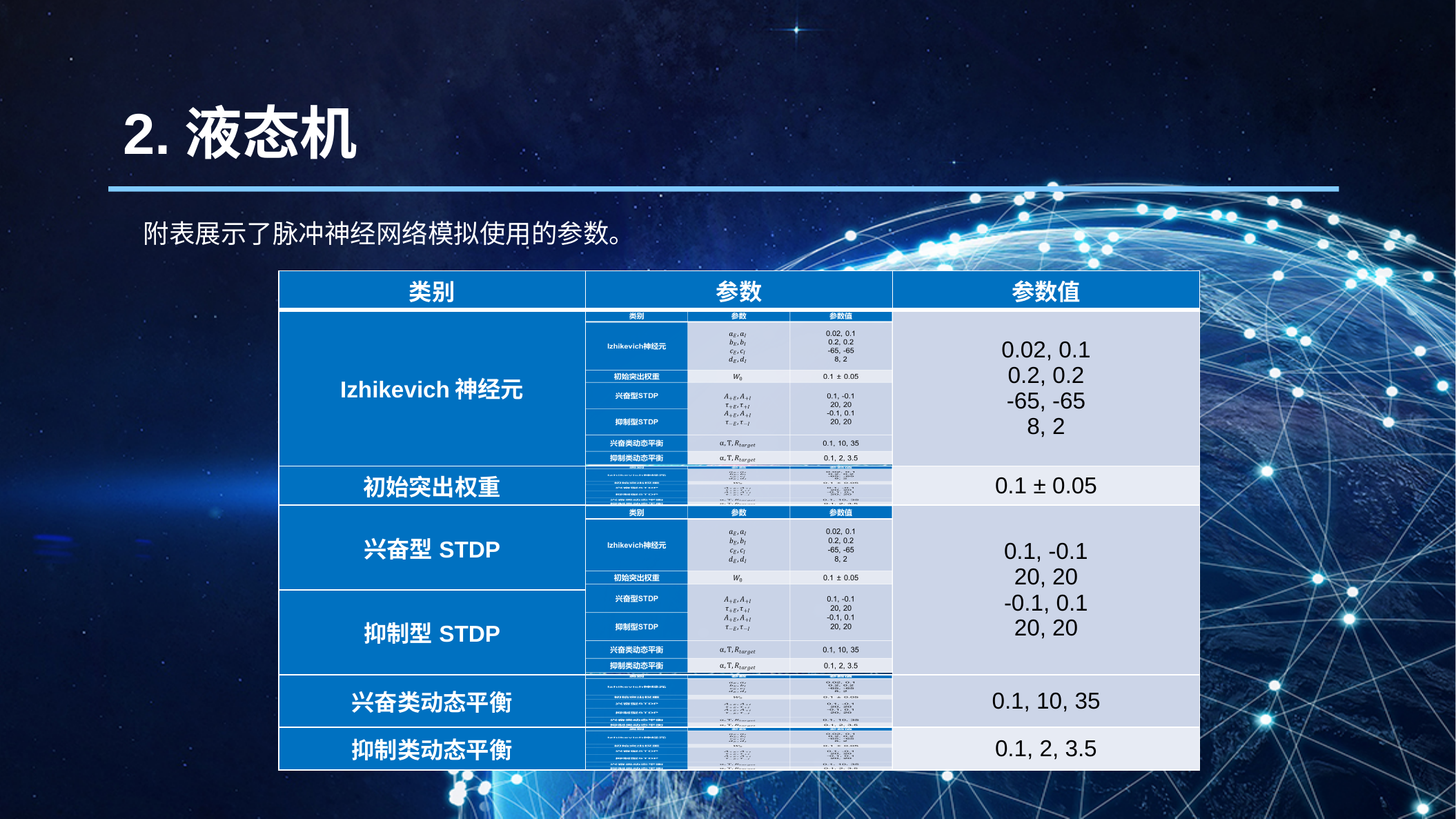

2.液态机

附表展示了脉冲神经网络模拟使用的参数。

| 类别 | 参数 | 参数值 |
| --- | --- | --- |
| Izhikevich神经元 |  | 0.02, 0.1 0.2, 0.2 -65, -65 8, 2 |
| 初始突出权重 |  | 0.1 ± 0.05 |
| 兴奋型STDP |  | 0.1, -0.1 20, 20 -0.1, 0.1 20, 20 |
| 抑制型STDP |  |  |
| 兴奋类动态平衡 |  | 0.1, 10, 35 |
| 抑制类动态平衡 |  | 0.1, 2, 3.5 |